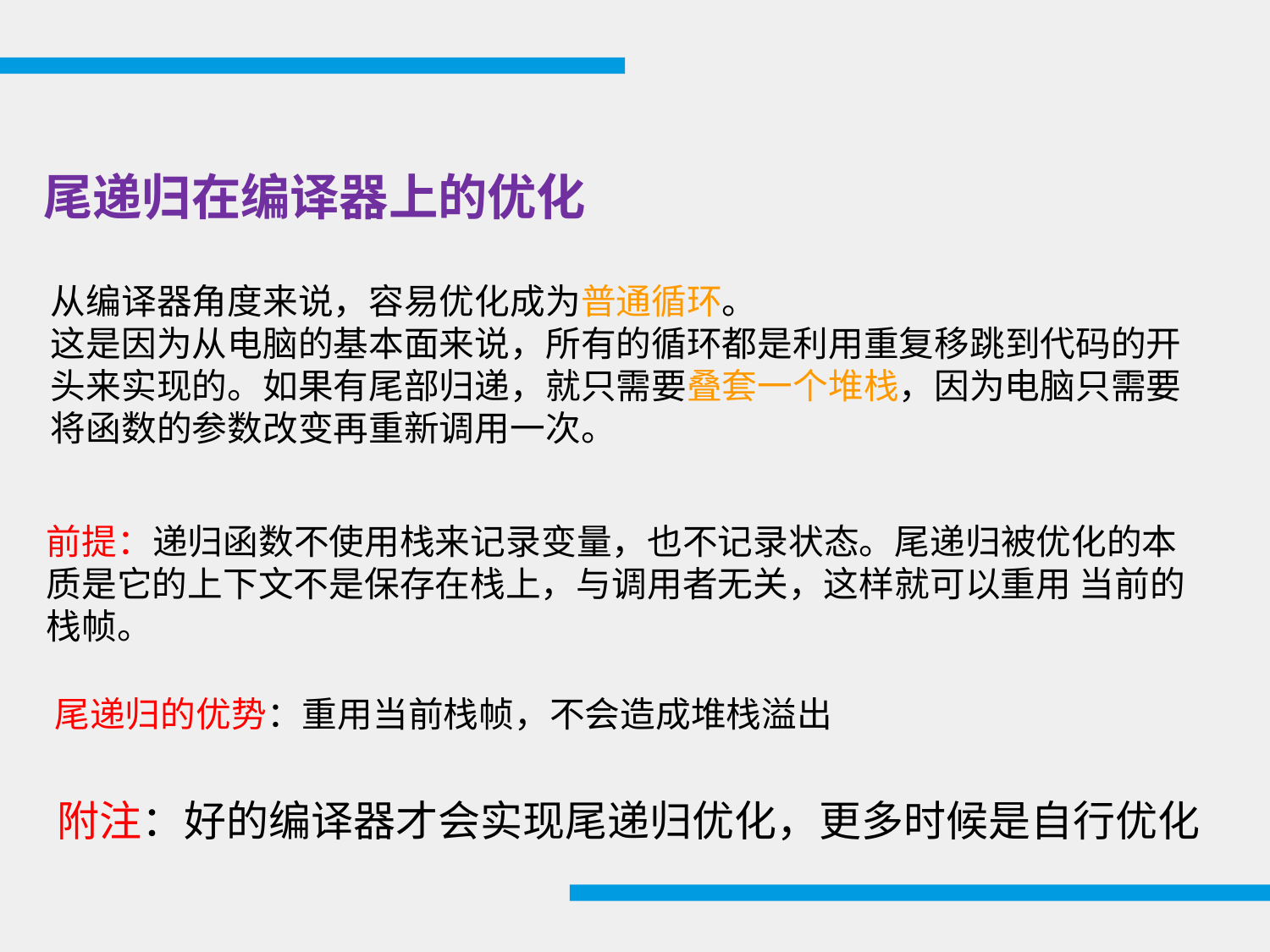

尾递归在编译器上的优化
从编译器角度来说，容易优化成为普通循环。
这是因为从电脑的基本面来说，所有的循环都是利用重复移跳到代码的开头来实现的。如果有尾部归递，就只需要叠套一个堆栈，因为电脑只需要将函数的参数改变再重新调用一次。

前提：递归函数不使用栈来记录变量，也不记录状态。尾递归被优化的本质是它的上下文不是保存在栈上，与调用者无关，这样就可以重用 当前的栈帧。
尾递归的优势：重用当前栈帧，不会造成堆栈溢出
附注：好的编译器才会实现尾递归优化，更多时候是自行优化

与普通递归相比，由于尾递归的调用处于方法的最后，因此方法之前所积累下的各种状态对于递归调用结果已经没有任何意义，因此完全可以把本次方法中留在堆栈中的数据完全清除，把空间让给最后的递归调用。这样的优化1便使得递归不会在调用堆栈上产生堆积，意味着即时是“无限”递归也不会让堆栈溢出。这便是尾递归的优势。